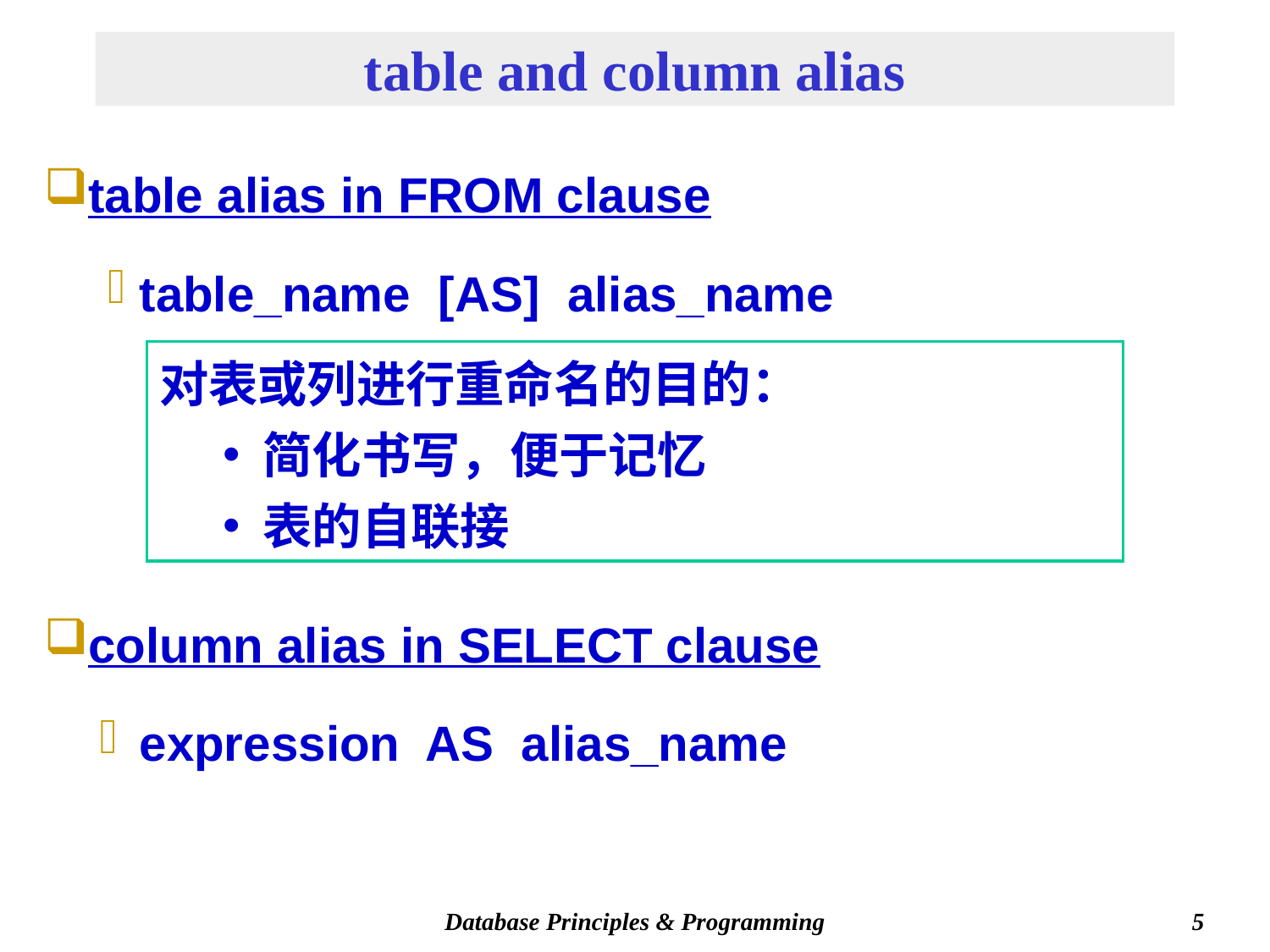

# table and column alias
table alias in FROM clause
table_name  [AS]  alias_name

column alias in SELECT clause
expression  AS  alias_name
对表或列进行重命名的目的：
 简化书写，便于记忆
 表的自联接

Database Principles & Programming
5